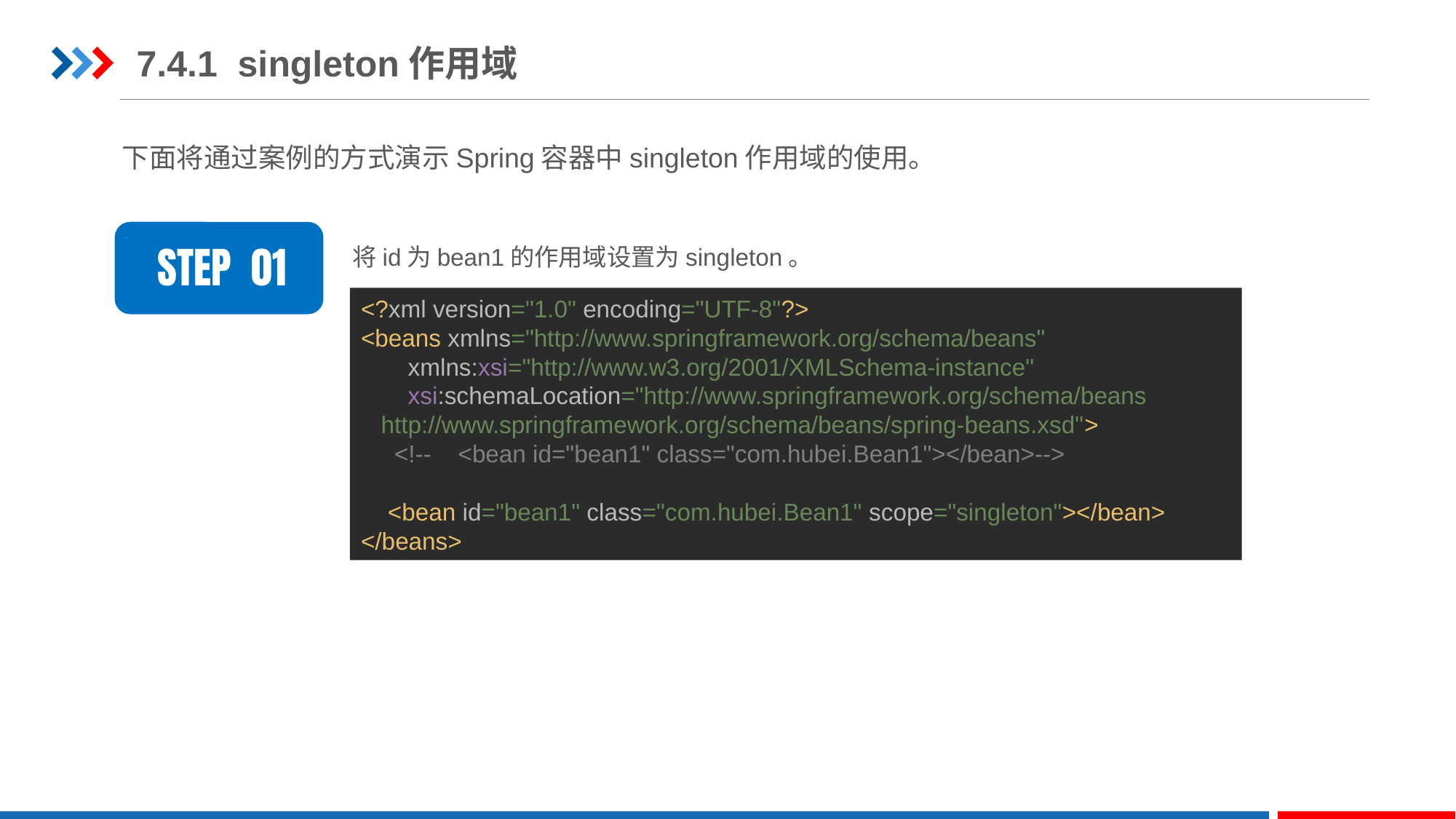

7.4.1  singleton作用域
下面将通过案例的方式演示Spring容器中singleton作用域的使用。

将id为bean1的作用域设置为singleton。
STEP  01
<?xml version="1.0" encoding="UTF-8"?>
<beans xmlns="http://www.springframework.org/schema/beans"
       xmlns:xsi="http://www.w3.org/2001/XMLSchema-instance"
       xsi:schemaLocation="http://www.springframework.org/schema/beans
   http://www.springframework.org/schema/beans/spring-beans.xsd">
     <!--    <bean id="bean1" class="com.hubei.Bean1"></bean>-->
    <bean id="bean1" class="com.hubei.Bean1" scope="singleton"></bean>
</beans>